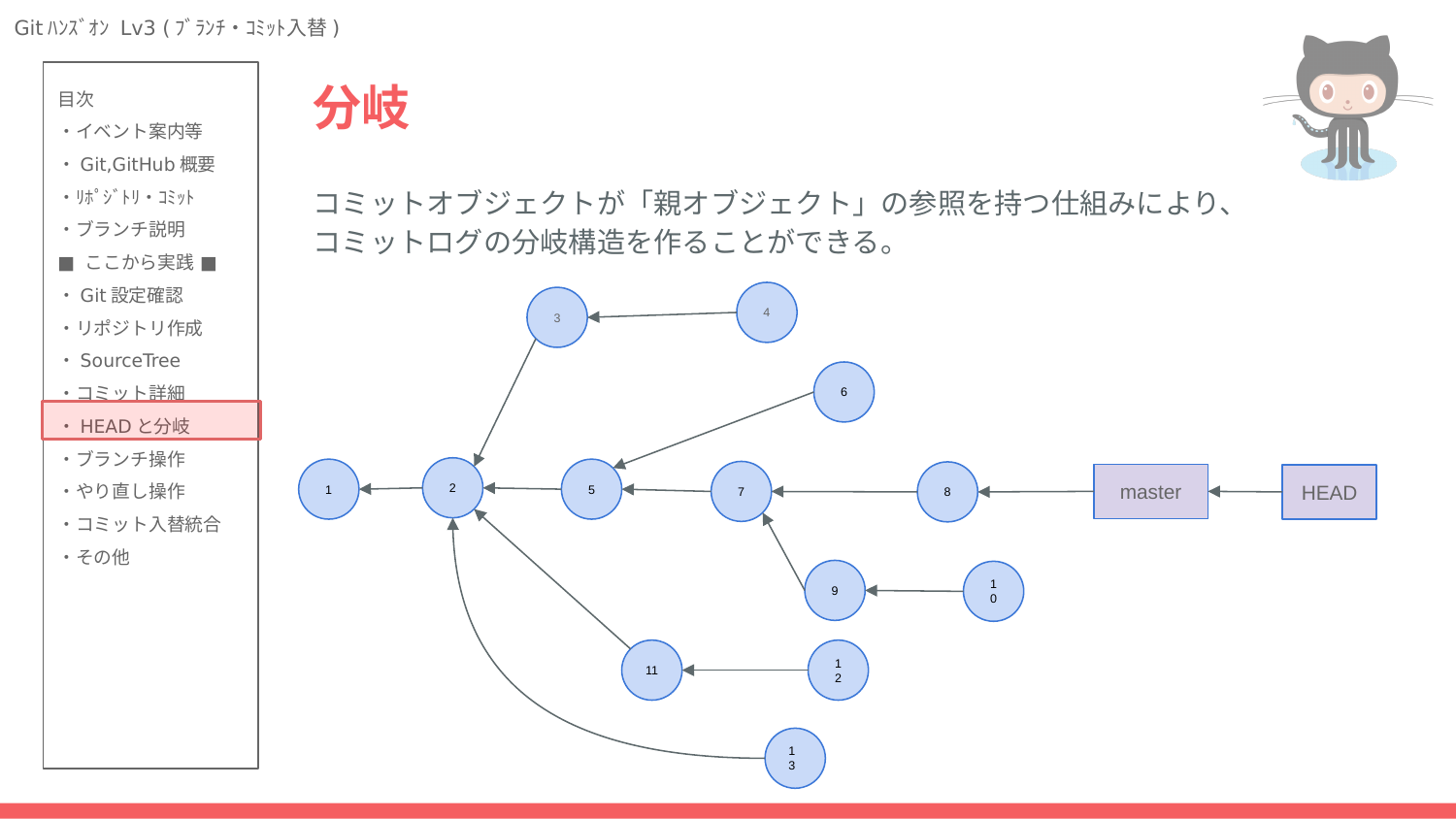

# 分岐
コミットオブジェクトが「親オブジェクト」の参照を持つ仕組みにより、
コミットログの分岐構造を作ることができる。
4
3
6

2
1
5
7
8
master
HEAD
9
10
11
12
13